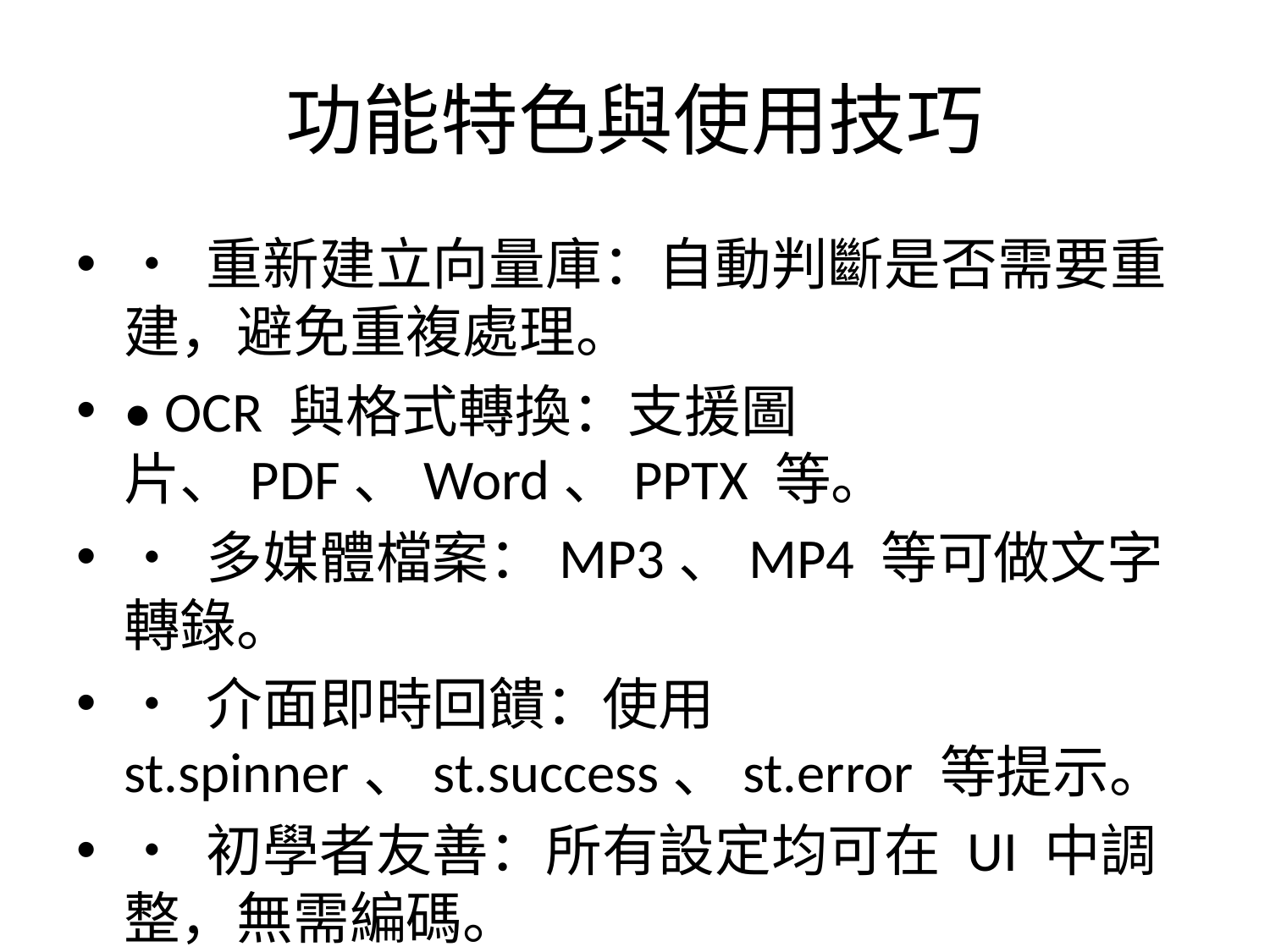

# 功能特色與使用技巧
• 重新建立向量庫：自動判斷是否需要重建，避免重複處理。
• OCR 與格式轉換：支援圖片、PDF、Word、PPTX 等。
• 多媒體檔案：MP3、MP4 等可做文字轉錄。
• 介面即時回饋：使用 st.spinner、st.success、st.error 等提示。
• 初學者友善：所有設定均可在 UI 中調整，無需編碼。